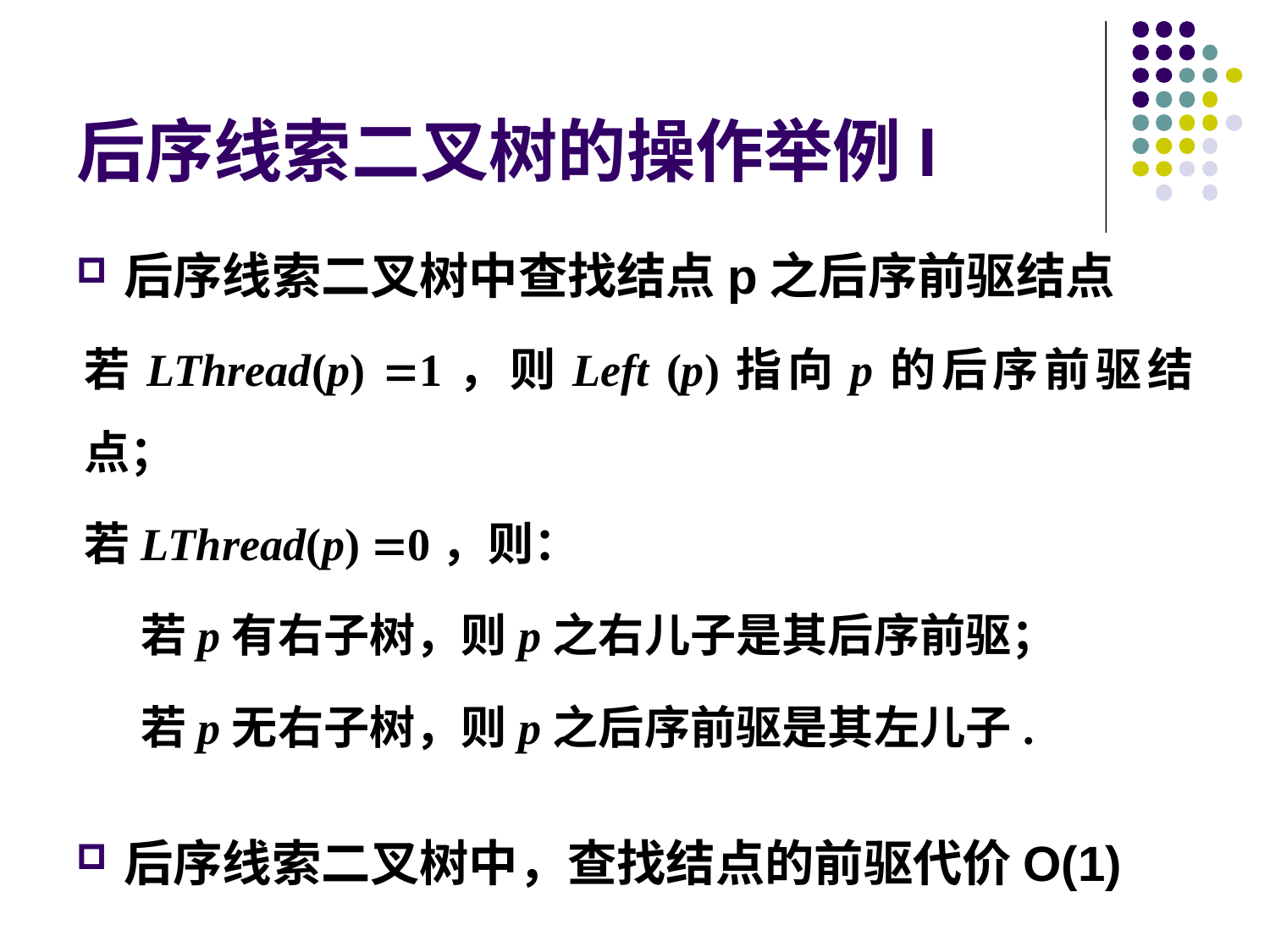

# 后序线索二叉树的操作举例I
后序线索二叉树中查找结点p之后序前驱结点
若LThread(p) =1，则Left (p)指向p的后序前驱结点；
若LThread(p) =0，则：
若p有右子树，则p之右儿子是其后序前驱；
若p无右子树，则p之后序前驱是其左儿子.

后序线索二叉树中，查找结点的前驱代价O(1)